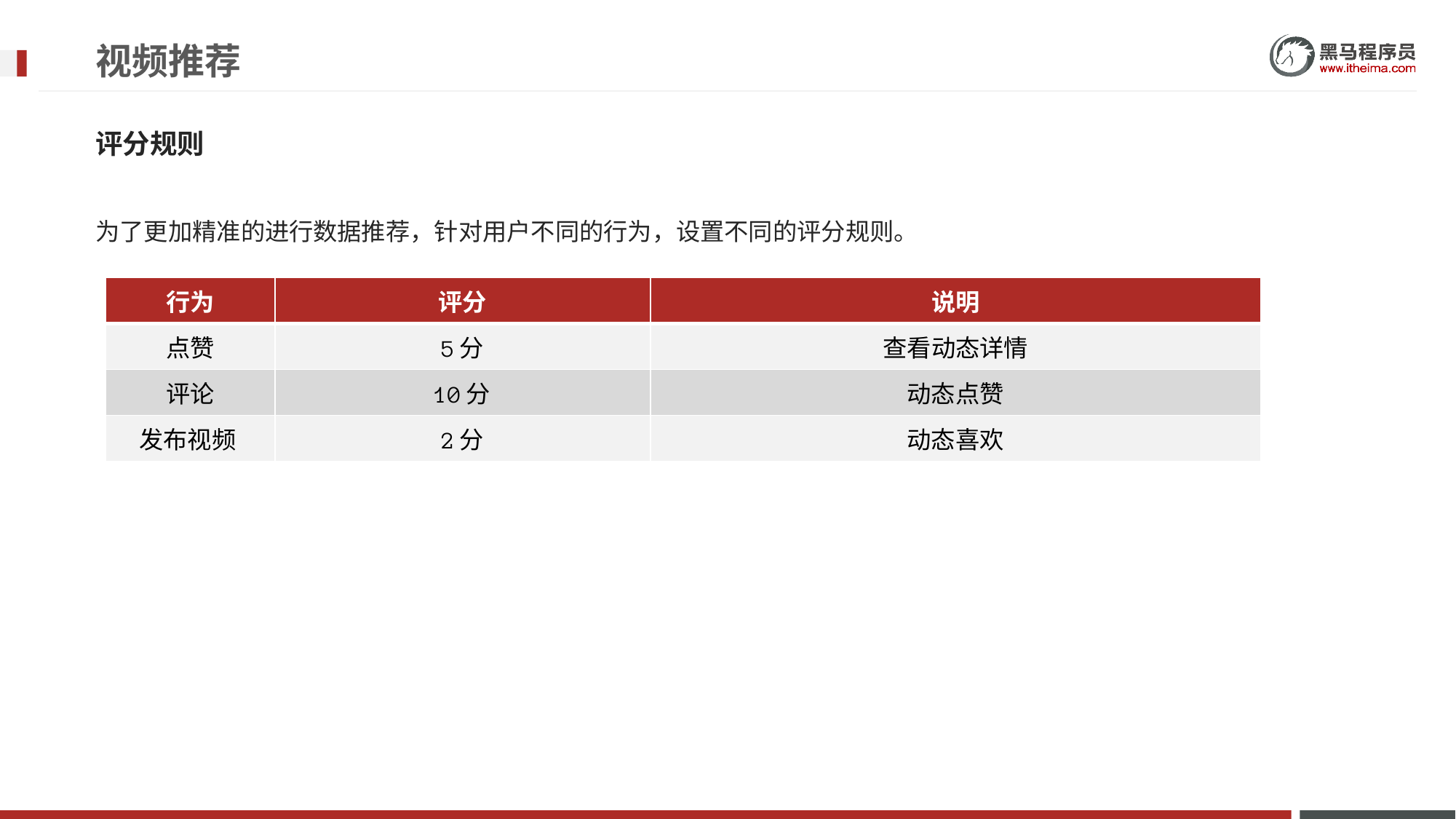

# 视频推荐
评分规则
为了更加精准的进行数据推荐，针对用户不同的行为，设置不同的评分规则。

| 行为 | 评分 | 说明 |
| --- | --- | --- |
| 点赞 | 5分 | 查看动态详情 |
| 评论 | 10分 | 动态点赞 |
| 发布视频 | 2分 | 动态喜欢 |